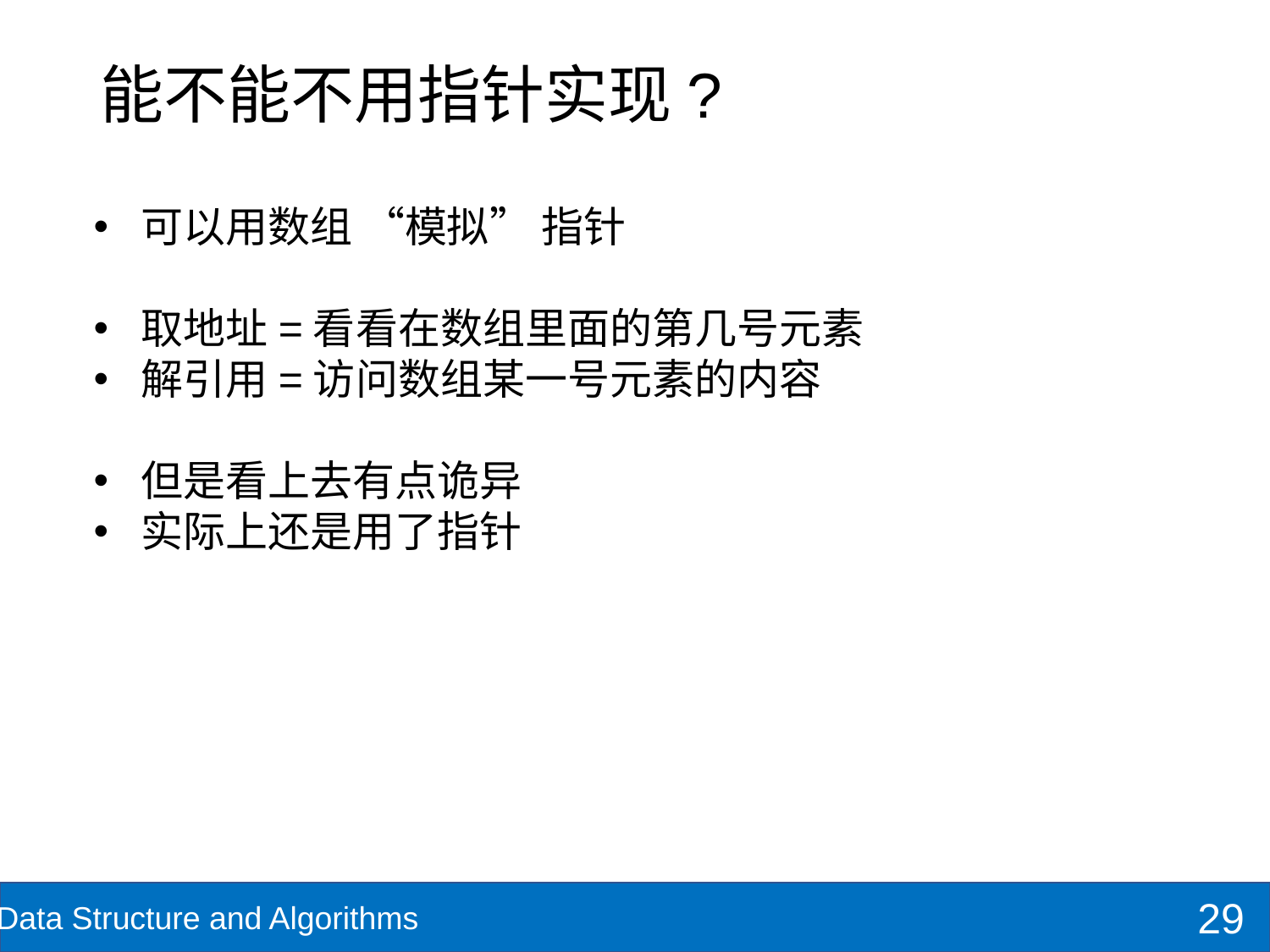

# 能不能不用指针实现?
可以用数组 “模拟” 指针

取地址=看看在数组里面的第几号元素
解引用=访问数组某一号元素的内容

但是看上去有点诡异
实际上还是用了指针
29